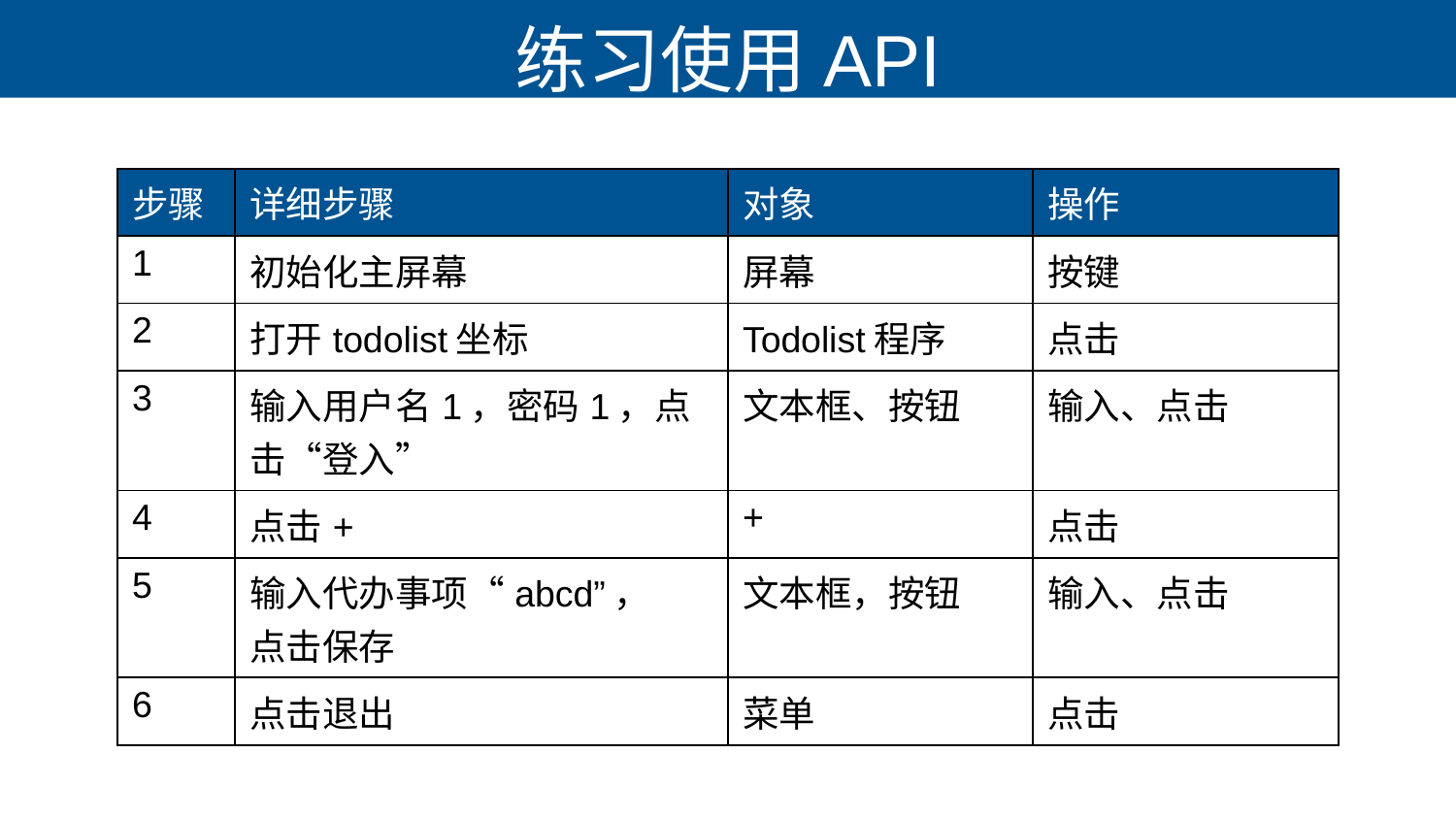

# 练习使用API
| 步骤 | 详细步骤 | 对象 | 操作 |
| --- | --- | --- | --- |
| 1 | 初始化主屏幕 | 屏幕 | 按键 |
| 2 | 打开todolist坐标 | Todolist程序 | 点击 |
| 3 | 输入用户名1，密码1，点击“登入” | 文本框、按钮 | 输入、点击 |
| 4 | 点击+ | + | 点击 |
| 5 | 输入代办事项“abcd”， 点击保存 | 文本框，按钮 | 输入、点击 |
| 6 | 点击退出 | 菜单 | 点击 |